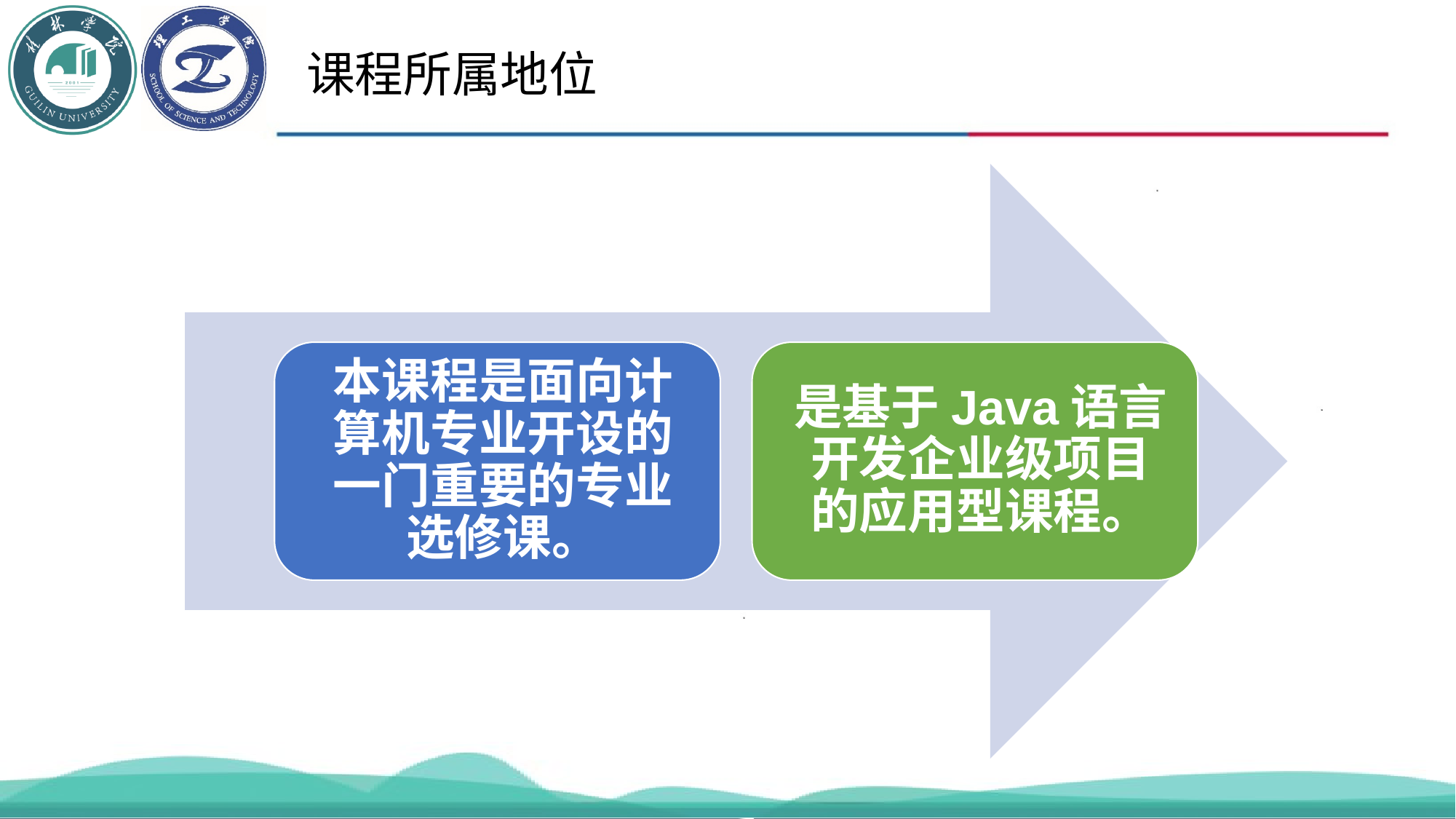

# 课程所属地位
本课程是面向计算机专业开设的一门重要的专业选修课。
是基于Java语言开发企业级项目的应用型课程。